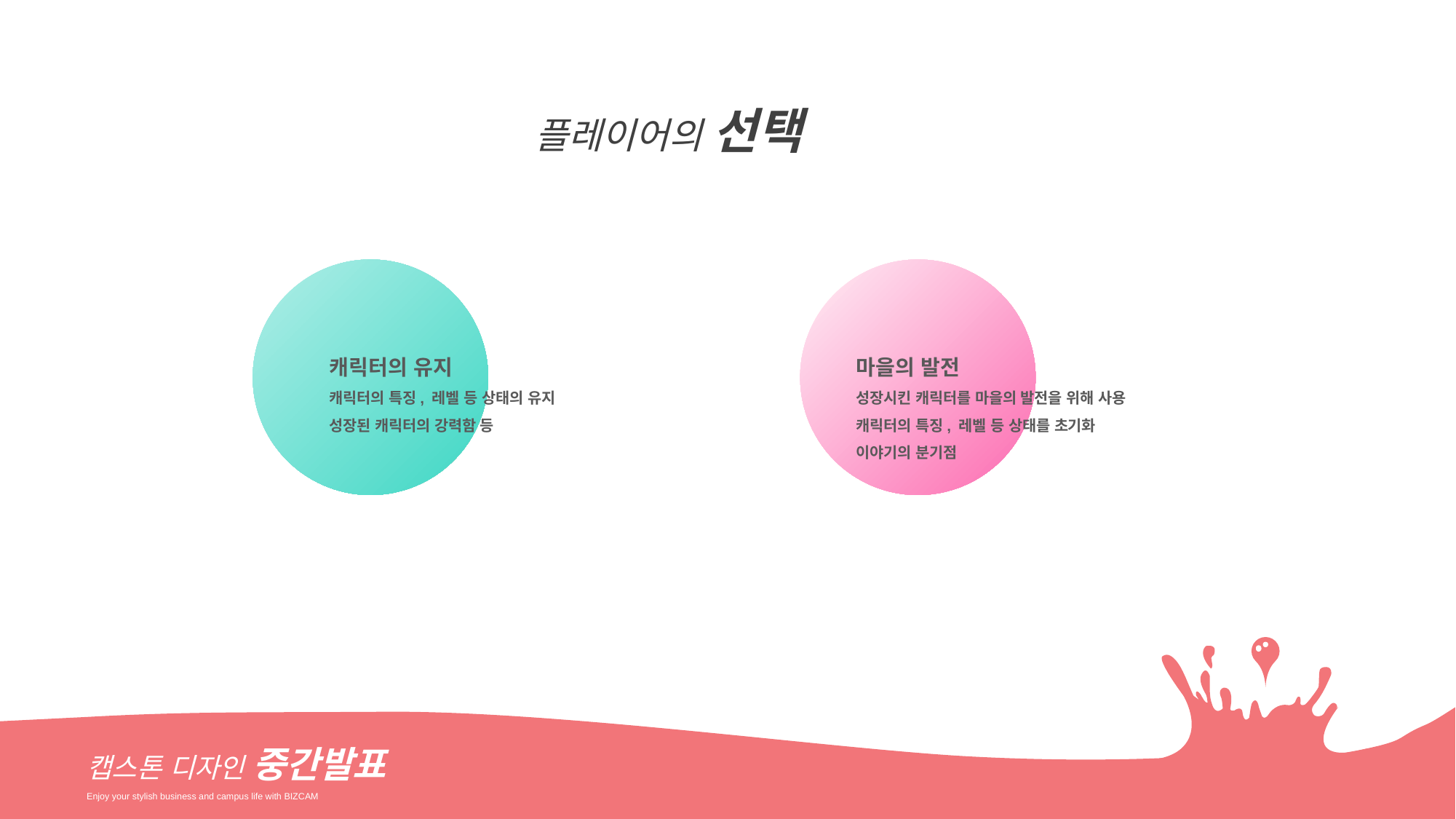

플레이어의 선택

캐릭터의 유지
캐릭터의 특징, 레벨 등 상태의 유지
성장된 캐릭터의 강력함 등
마을의 발전
성장시킨 캐릭터를 마을의 발전을 위해 사용
캐릭터의 특징, 레벨 등 상태를 초기화
이야기의 분기점

캡스톤 디자인 중간발표
Enjoy your stylish business and campus life with BIZCAM